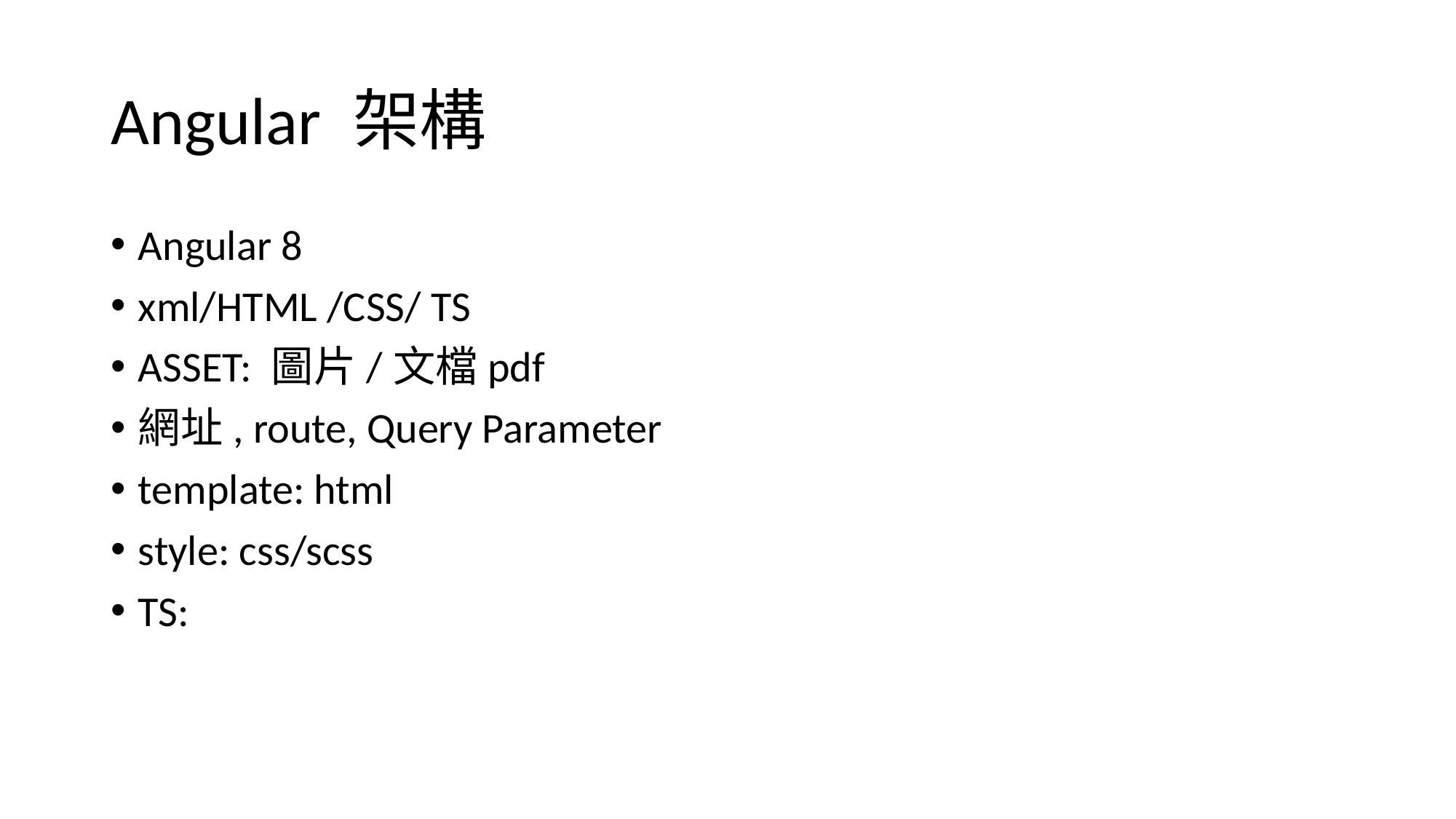

# Angular 架構
Angular 8
xml/HTML /CSS/ TS
ASSET: 圖片/文檔pdf
網址, route, Query Parameter
template: html
style: css/scss
TS: